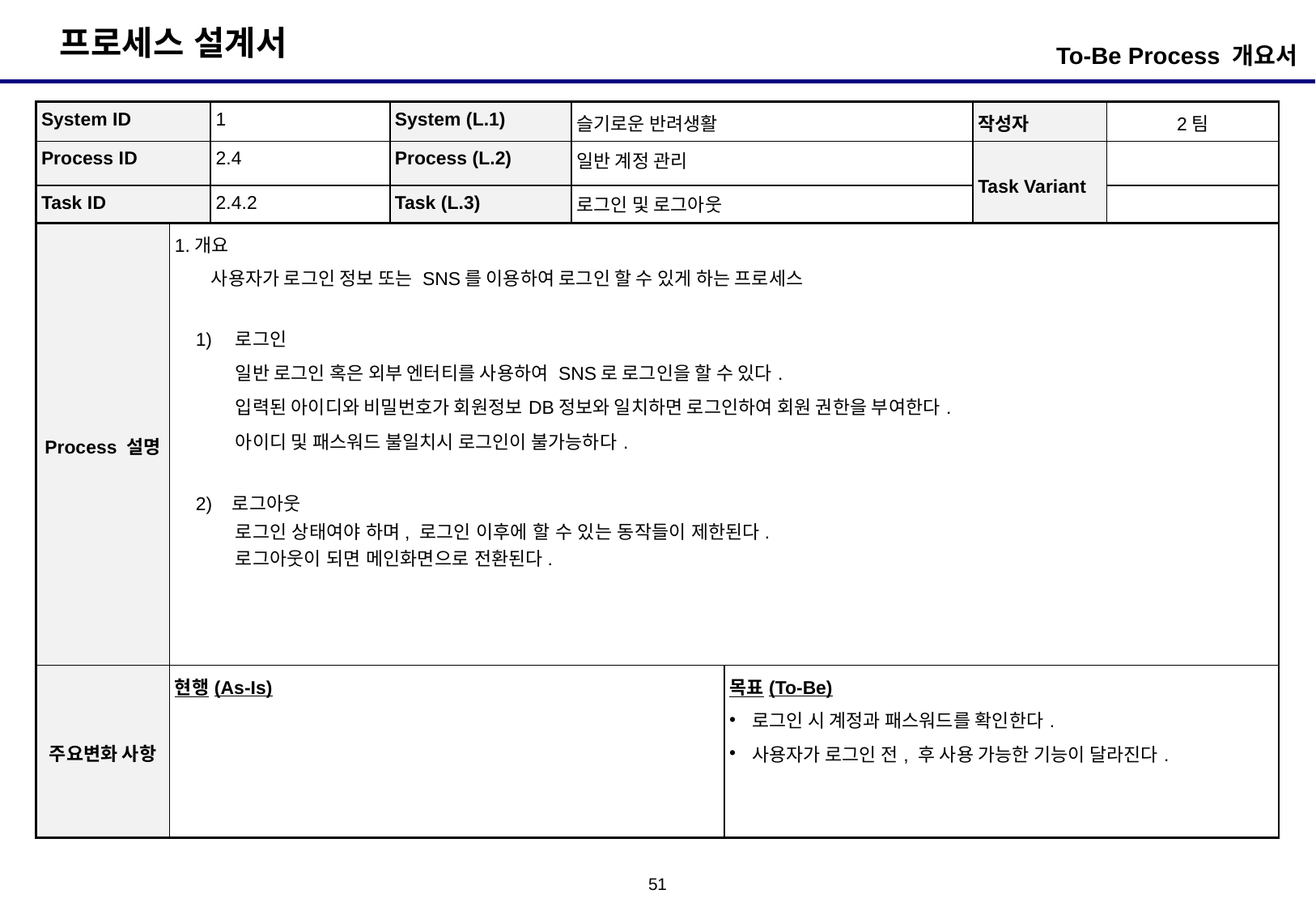

To-Be Process 개요서
| System ID | 1 | System (L.1) | 슬기로운 반려생활 | 작성자 | 2팀 |
| --- | --- | --- | --- | --- | --- |
| Process ID | 2.4 | Process (L.2) | 일반 계정 관리 | Task Variant |  |
| Task ID | 2.4.2 | Task (L.3) | 로그인 및 로그아웃 |  |  |
| Process 설명 | 1.개요 사용자가 로그인 정보 또는 SNS를 이용하여 로그인 할 수 있게 하는 프로세스 로그인 일반 로그인 혹은 외부 엔터티를 사용하여 SNS로 로그인을 할 수 있다. 입력된 아이디와 비밀번호가 회원정보DB정보와 일치하면 로그인하여 회원 권한을 부여한다. 아이디 및 패스워드 불일치시 로그인이 불가능하다. 2) 로그아웃 로그인 상태여야 하며, 로그인 이후에 할 수 있는 동작들이 제한된다. 로그아웃이 되면 메인화면으로 전환된다. |  |
| --- | --- | --- |
| 주요변화 사항 | 현행(As-Is) | 목표(To-Be) 로그인 시 계정과 패스워드를 확인한다. 사용자가 로그인 전, 후 사용 가능한 기능이 달라진다. |